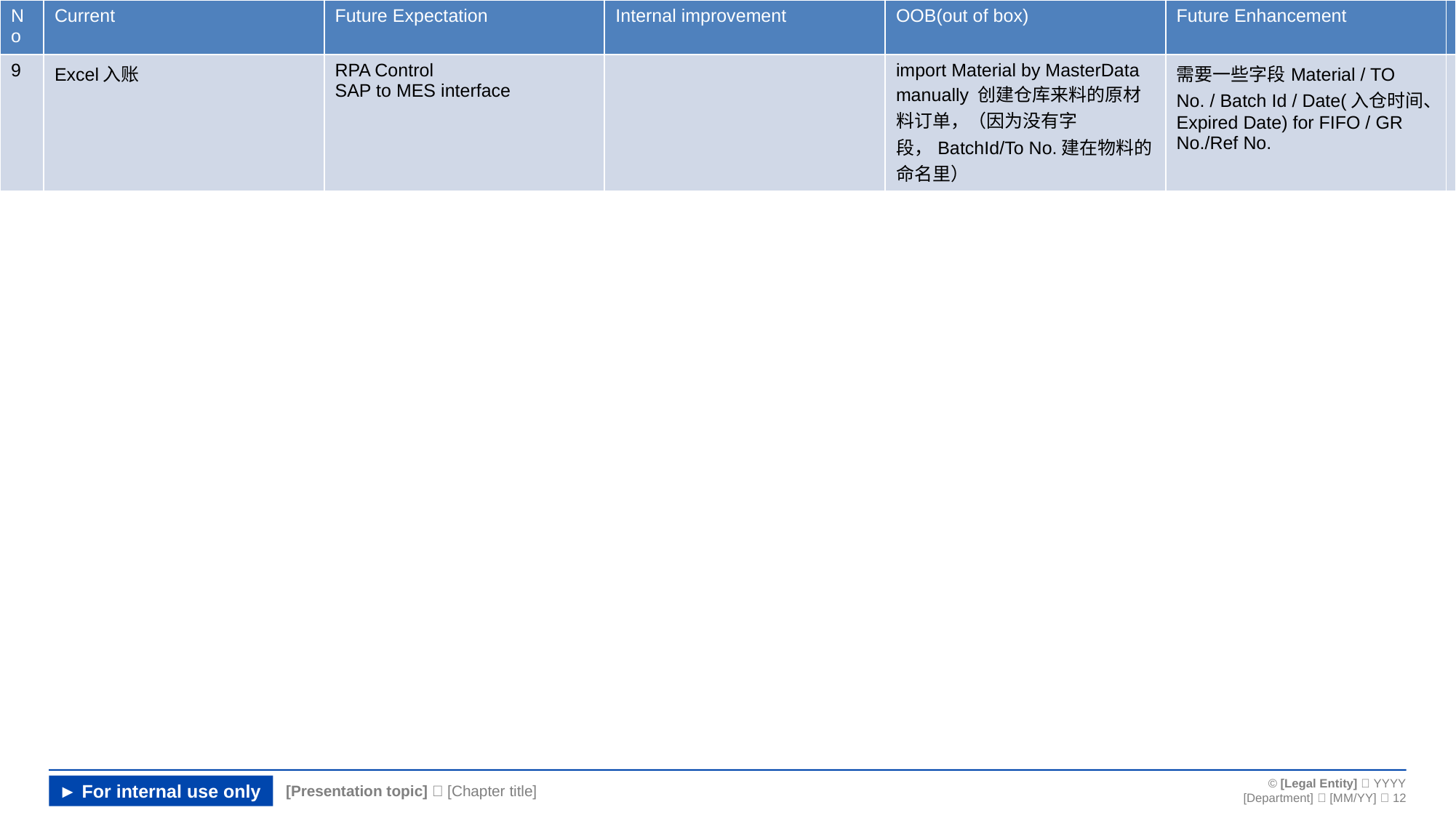

| No | Current | Future Expectation | Internal improvement | OOB(out of box) | Future Enhancement |  |
| --- | --- | --- | --- | --- | --- | --- |
| 9 | Excel入账 | RPA Control SAP to MES interface |  | import Material by MasterData manually 创建仓库来料的原材料订单，（因为没有字段，BatchId/To No.建在物料的命名里） | 需要一些字段Material / TO No. / Batch Id / Date(入仓时间、Expired Date) for FIFO / GR No./Ref No. |  |
#